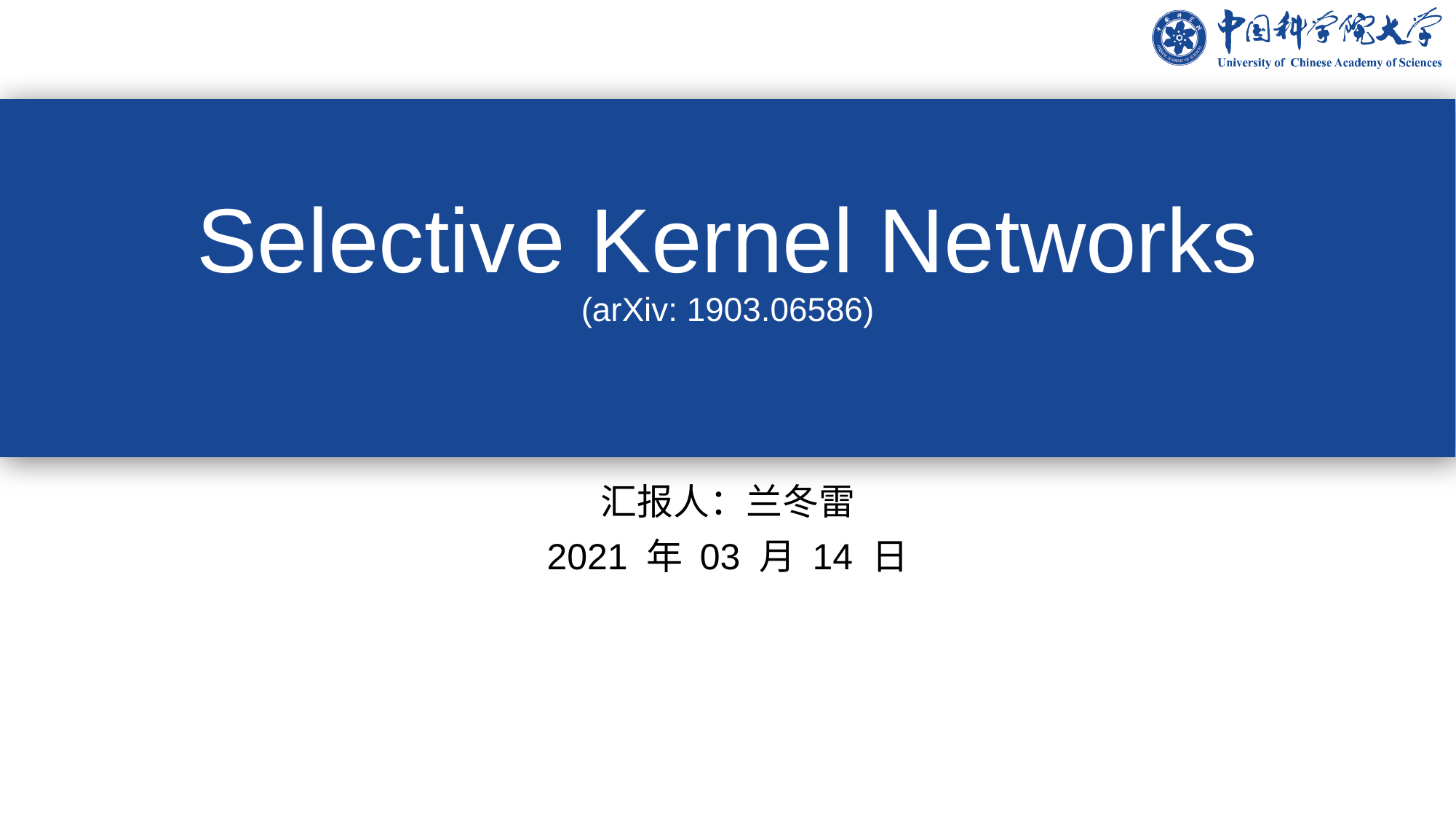

# Selective Kernel Networks (arXiv: 1903.06586)
汇报人：兰冬雷
2021 年 03 月 14 日